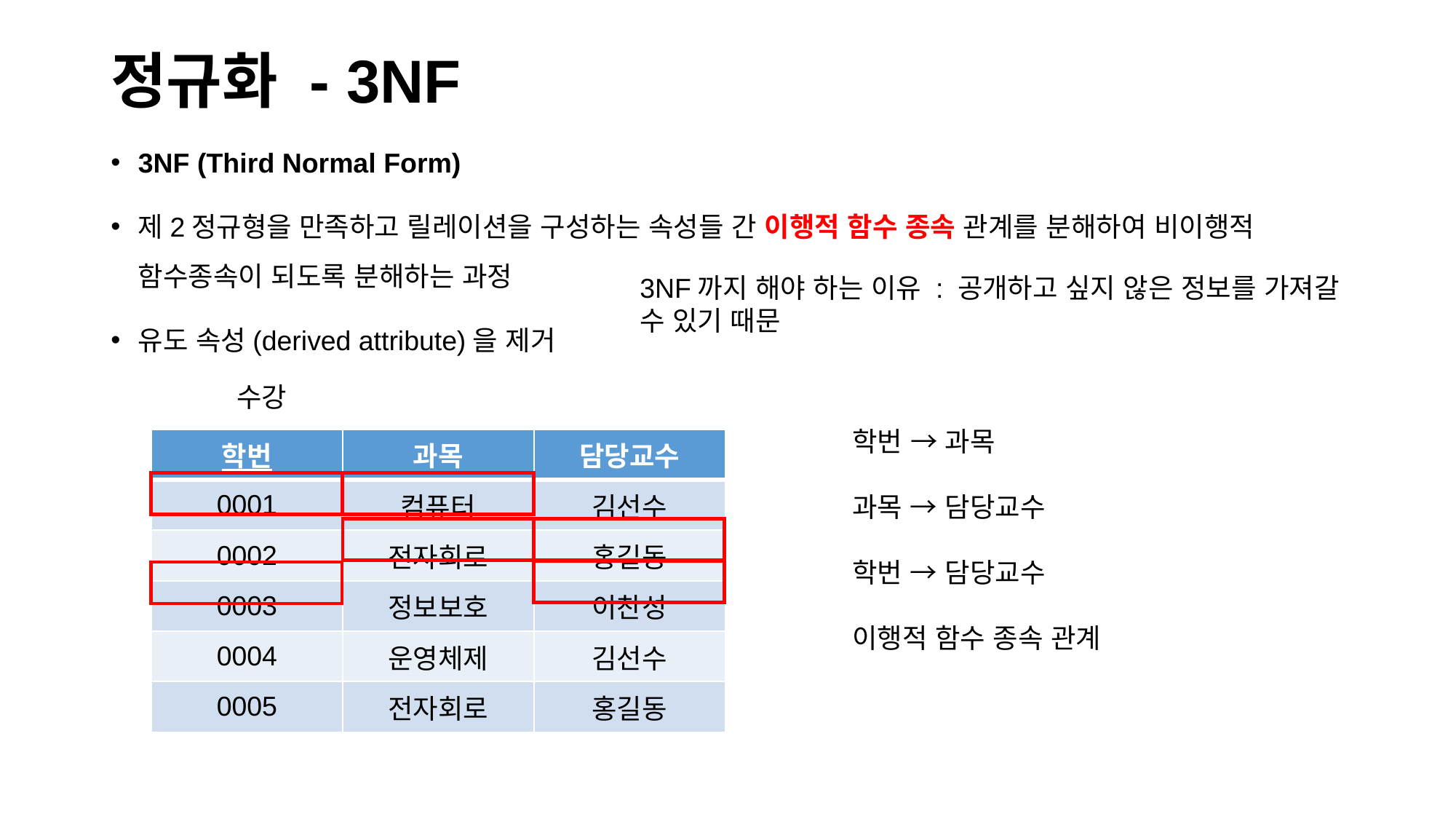

# 정규화 - 3NF
3NF (Third Normal Form)
제2정규형을 만족하고 릴레이션을 구성하는 속성들 간 이행적 함수 종속 관계를 분해하여 비이행적 함수종속이 되도록 분해하는 과정
유도 속성(derived attribute)을 제거

3NF까지 해야 하는 이유 : 공개하고 싶지 않은 정보를 가져갈 수 있기 때문
수강
학번 → 과목

과목 → 담당교수

학번 → 담당교수

이행적 함수 종속 관계

| 학번 | 과목 | 담당교수 |
| --- | --- | --- |
| 0001 | 컴퓨터 | 김선수 |
| 0002 | 전자회로 | 홍길동 |
| 0003 | 정보보호 | 이찬성 |
| 0004 | 운영체제 | 김선수 |
| 0005 | 전자회로 | 홍길동 |